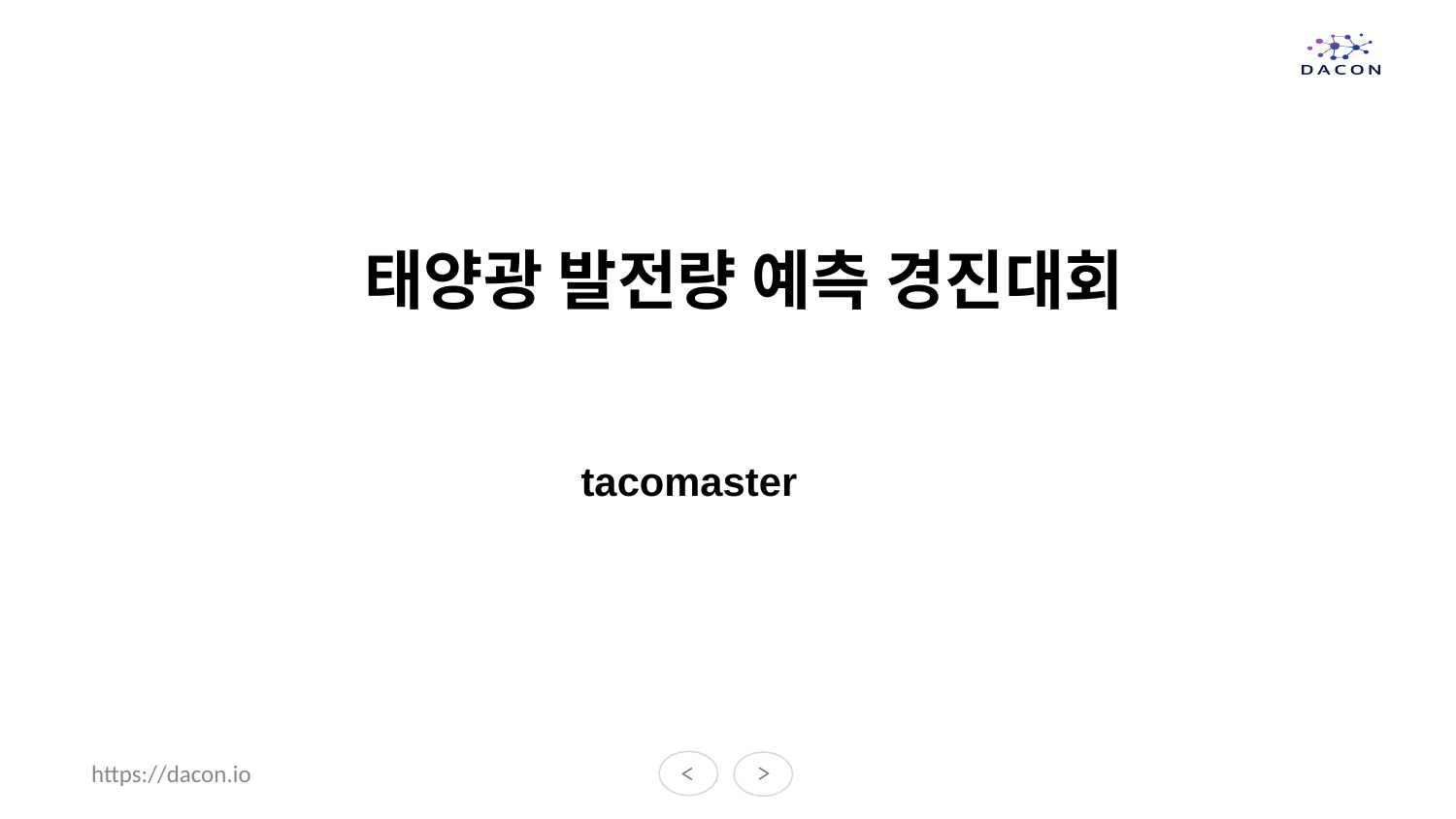

# 태양광 발전량 예측 경진대회
tacomaster

https://dacon.io